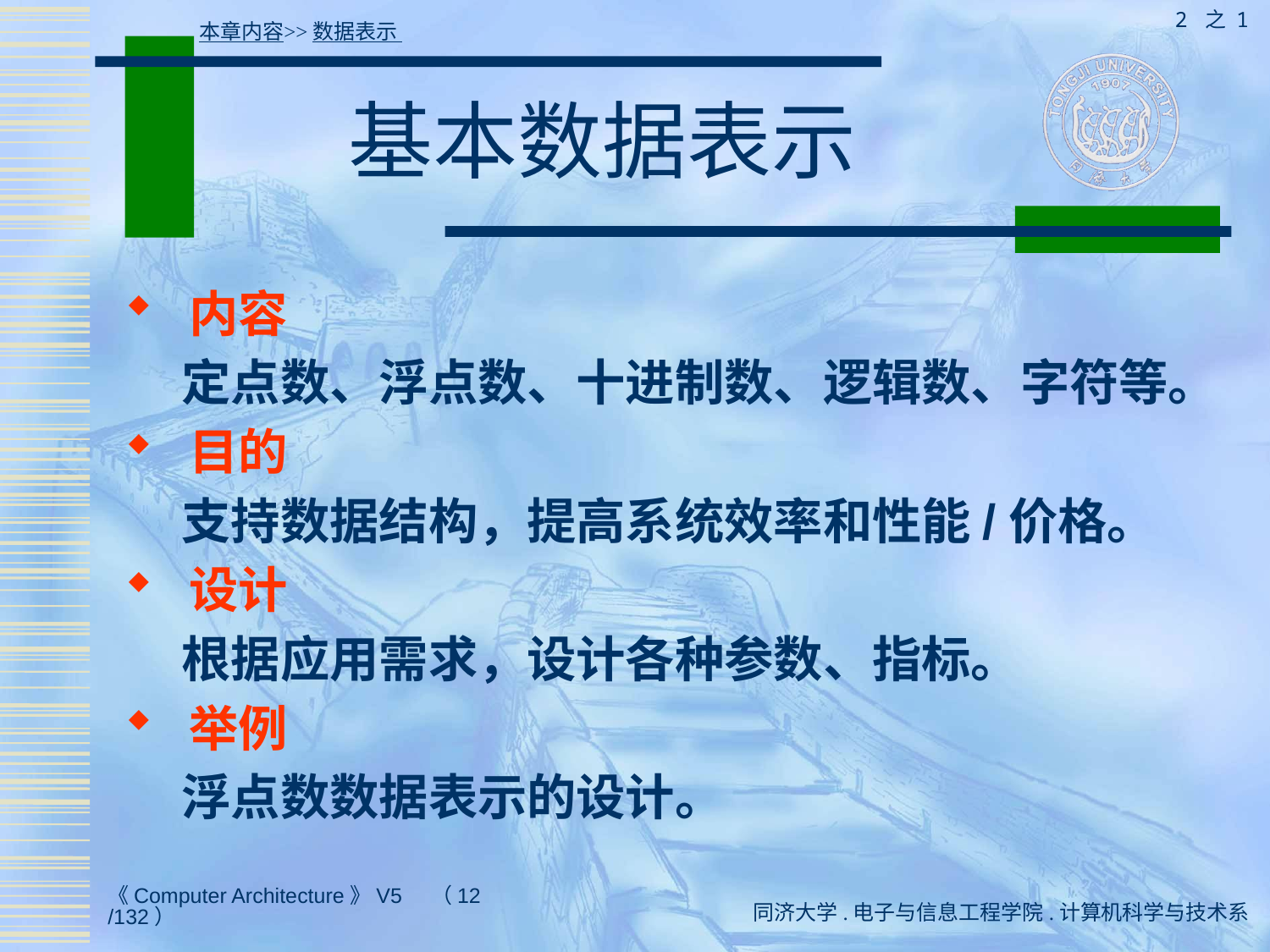

2 之 1
本章内容>>数据表示
# 基本数据表示
  内容
    定点数、浮点数、十进制数、逻辑数、字符等。
  目的
    支持数据结构，提高系统效率和性能/价格。
  设计
    根据应用需求，设计各种参数、指标。
  举例
    浮点数数据表示的设计。